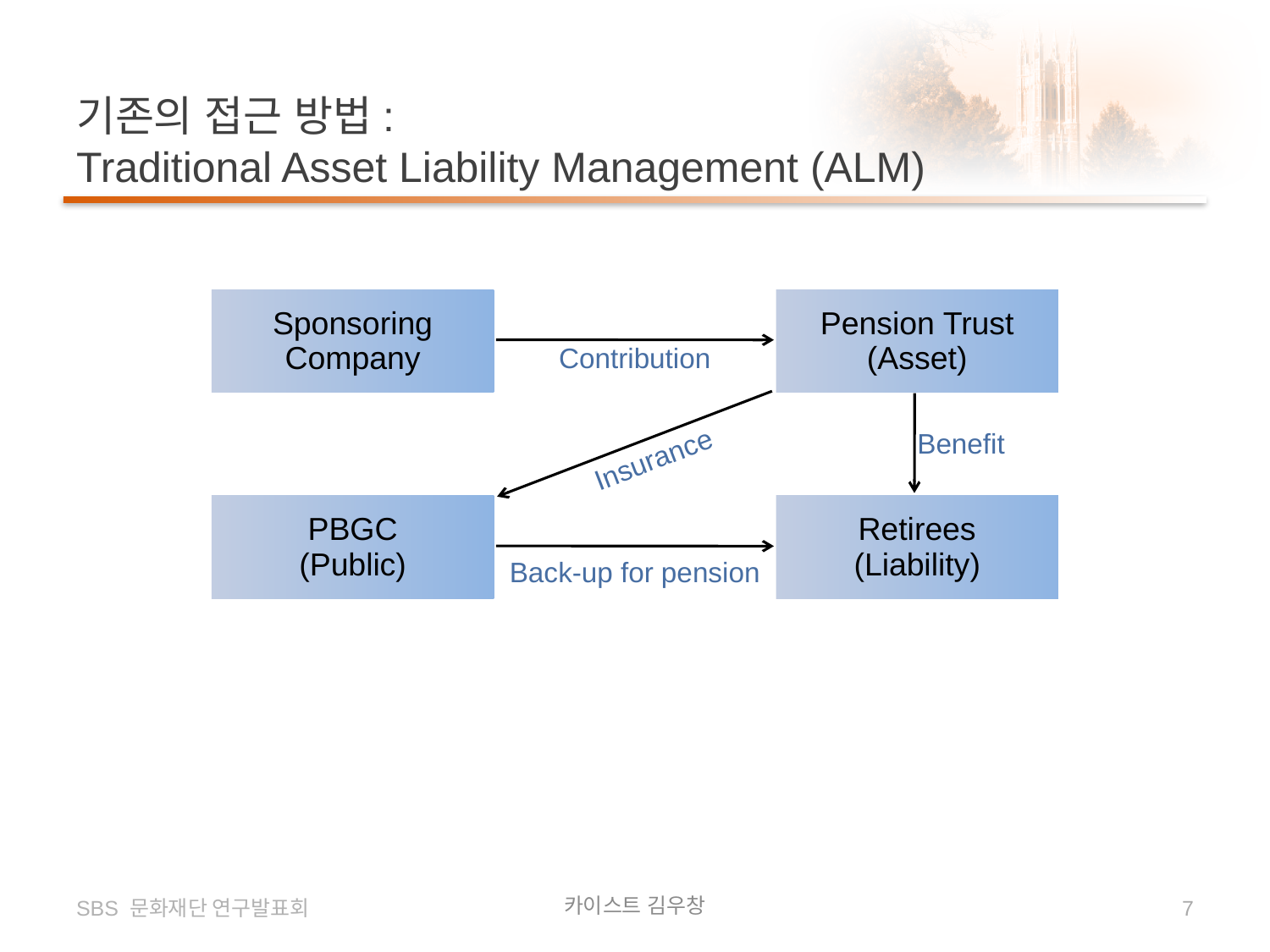

# 기존의 접근 방법: Traditional Asset Liability Management (ALM)
|  |  |  |  |  |  |
| --- | --- | --- | --- | --- | --- |
| Sponsoring Company |  | Contribution |  | Pension Trust (Asset) |  |
|  |  |  |  |  | Benefit |
|  |  |  |  |  |  |
| PBGC (Public) |  |  |  | Retirees (Liability) |  |
|  |  | Back-up for pension |  |  |  |
|  |  |  |  |  |  |
Insurance
SBS 문화재단 연구발표회
카이스트 김우창
7